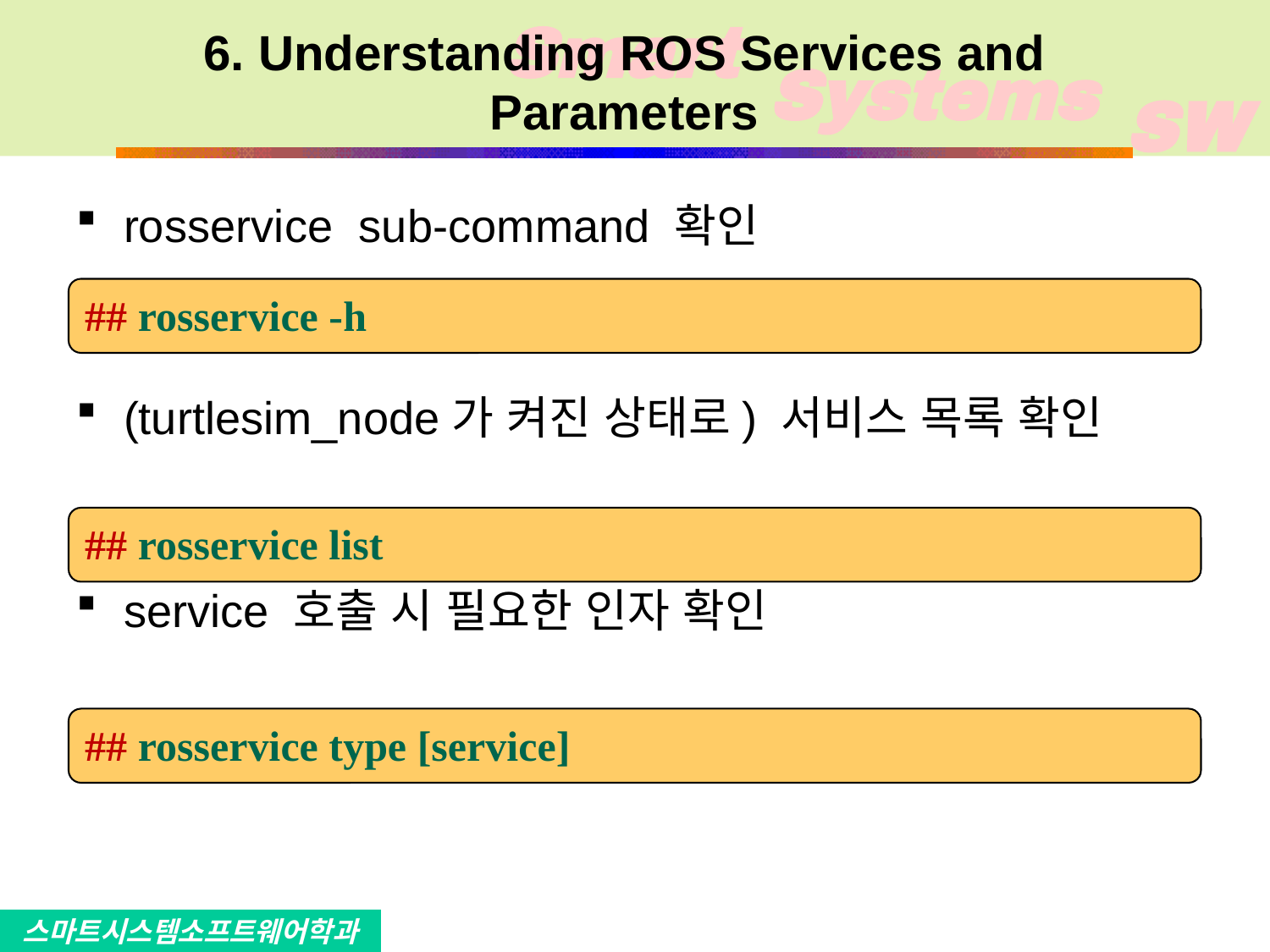

# 6. Understanding ROS Services and Parameters
rosservice  sub-command 확인

(turtlesim_node가 켜진 상태로) 서비스 목록 확인

service 호출 시 필요한 인자 확인

## rosservice -h
## rosservice list
## rosservice type [service]